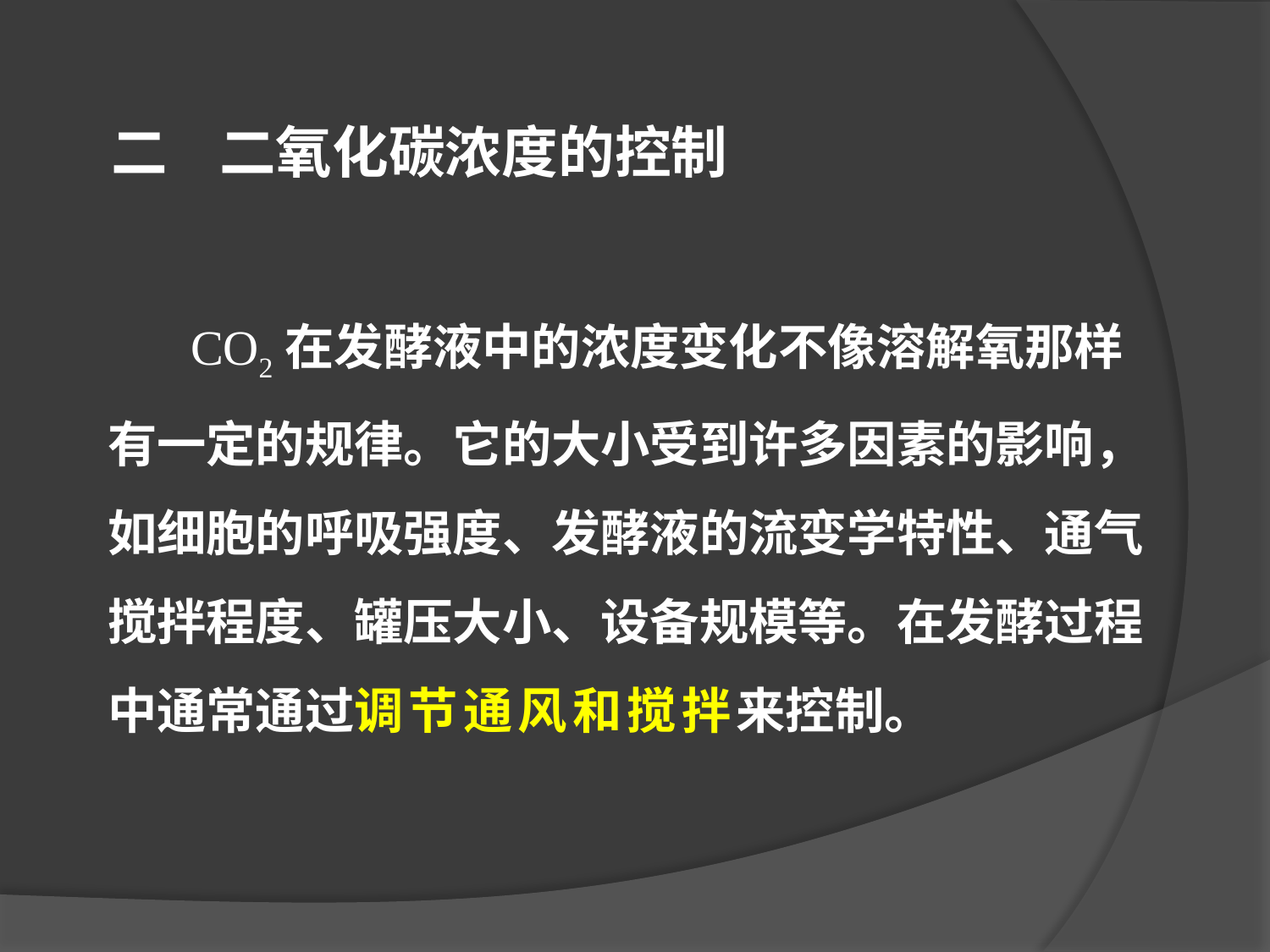

# 二    二氧化碳浓度的控制
       CO2在发酵液中的浓度变化不像溶解氧那样有一定的规律。它的大小受到许多因素的影响，如细胞的呼吸强度、发酵液的流变学特性、通气搅拌程度、罐压大小、设备规模等。在发酵过程中通常通过调节通风和搅拌来控制。